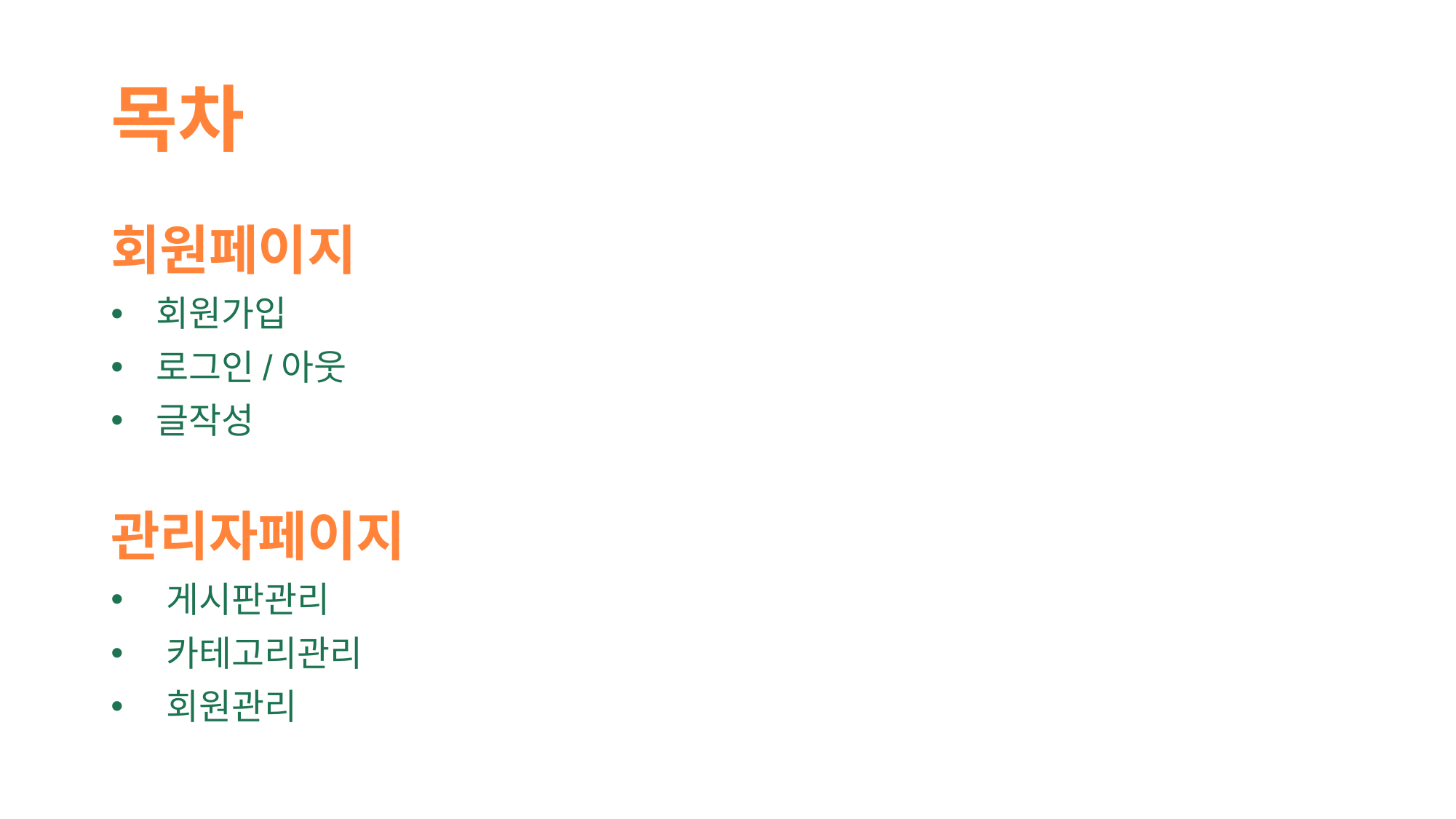

# 목차
회원페이지
 회원가입
 로그인/아웃
 글작성

관리자페이지
  게시판관리
  카테고리관리
  회원관리